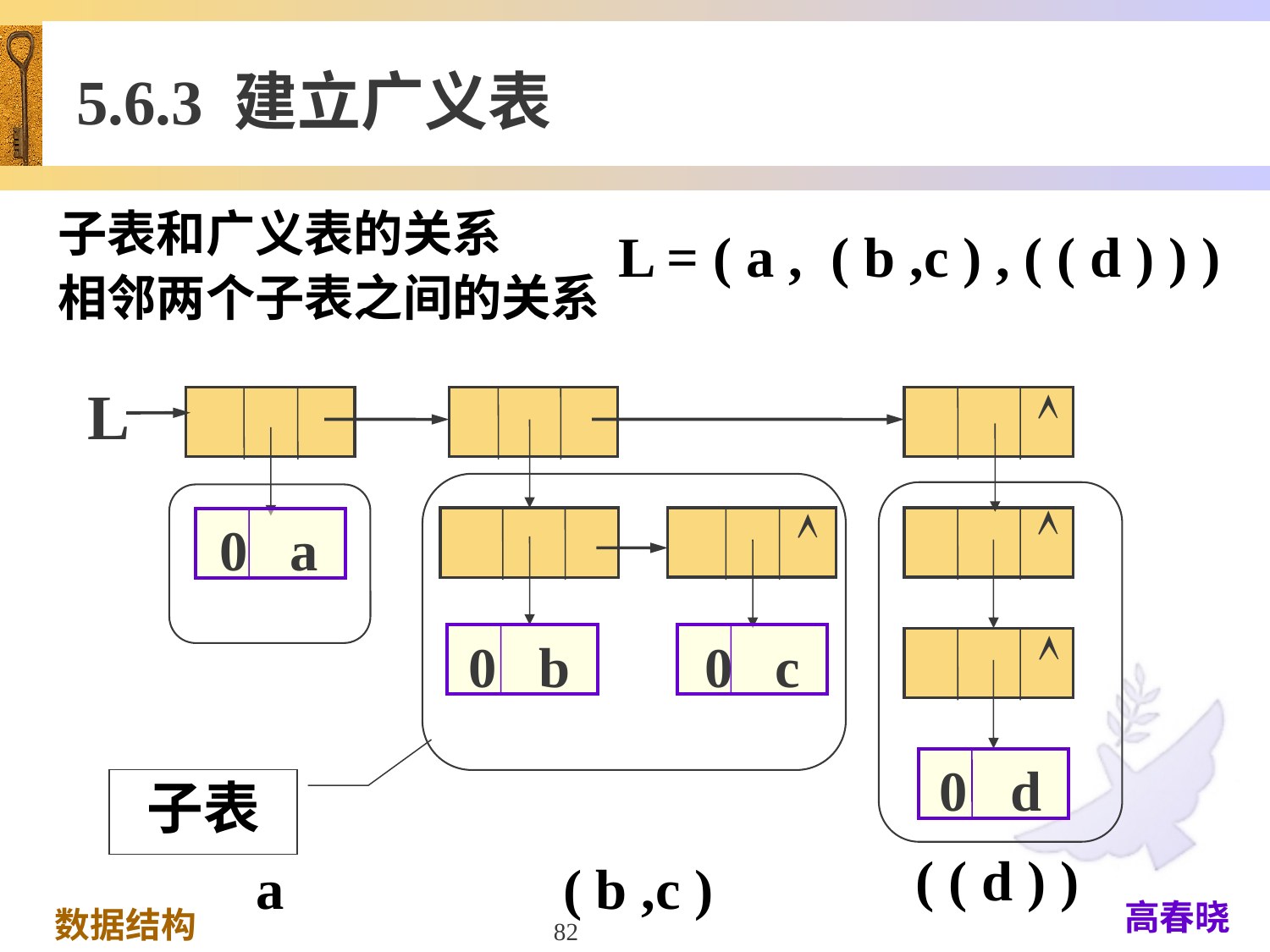

5.6.3 建立广义表
子表和广义表的关系
相邻两个子表之间的关系
L = ( a ,  ( b ,c ) , ( ( d ) ) )
L
∧

∧
∧

0   a

∧

0   b

0   c

0   d

子表
a
( b ,c )
( ( d ) )
82